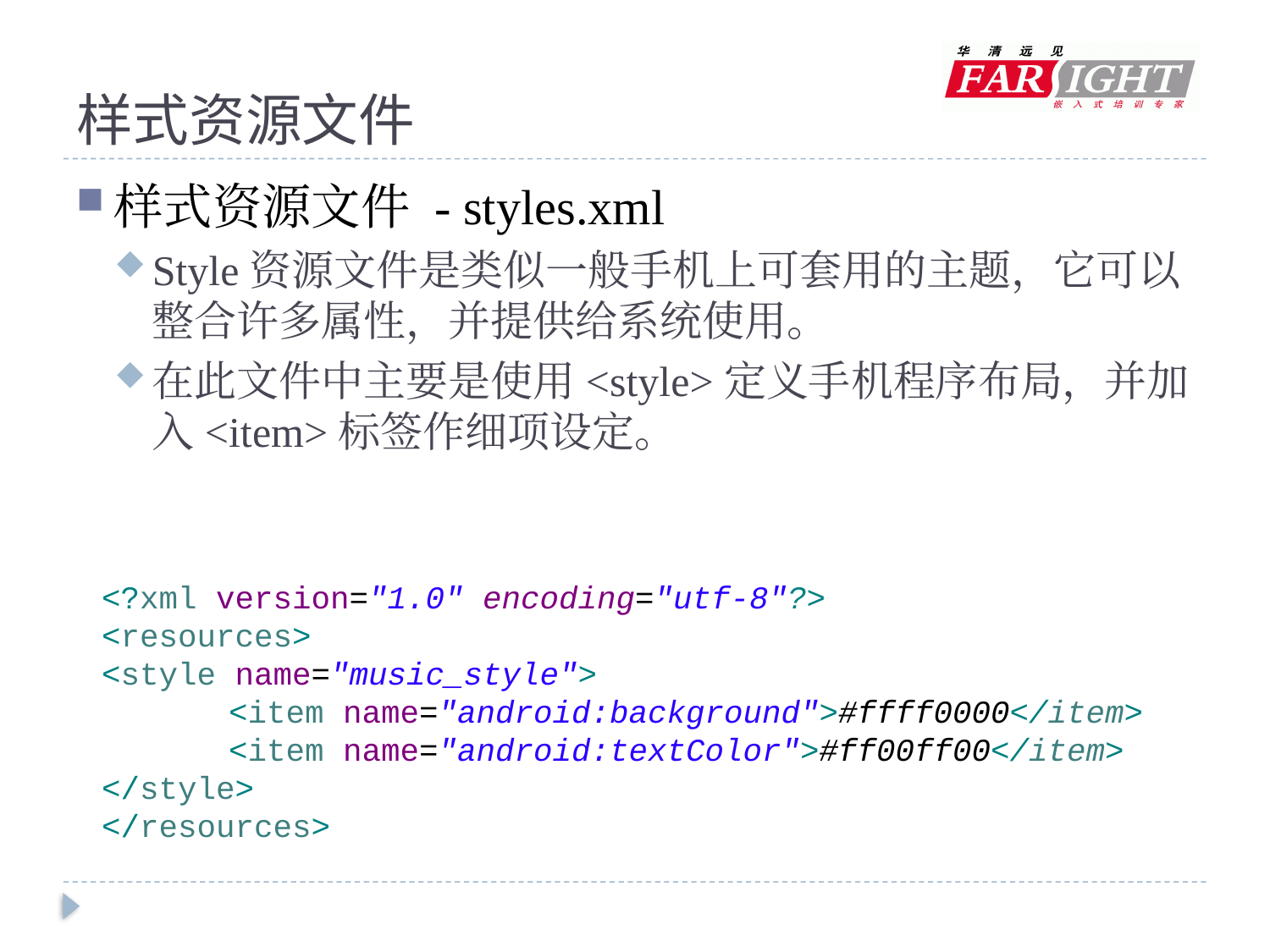

# 样式资源文件
样式资源文件 - styles.xml
Style资源文件是类似一般手机上可套用的主题，它可以整合许多属性，并提供给系统使用。
在此文件中主要是使用<style>定义手机程序布局，并加入<item>标签作细项设定。

<?xml version="1.0" encoding="utf-8"?>
<resources>
<style name="music_style">
	<item name="android:background">#ffff0000</item>
	<item name="android:textColor">#ff00ff00</item>
</style>
</resources>